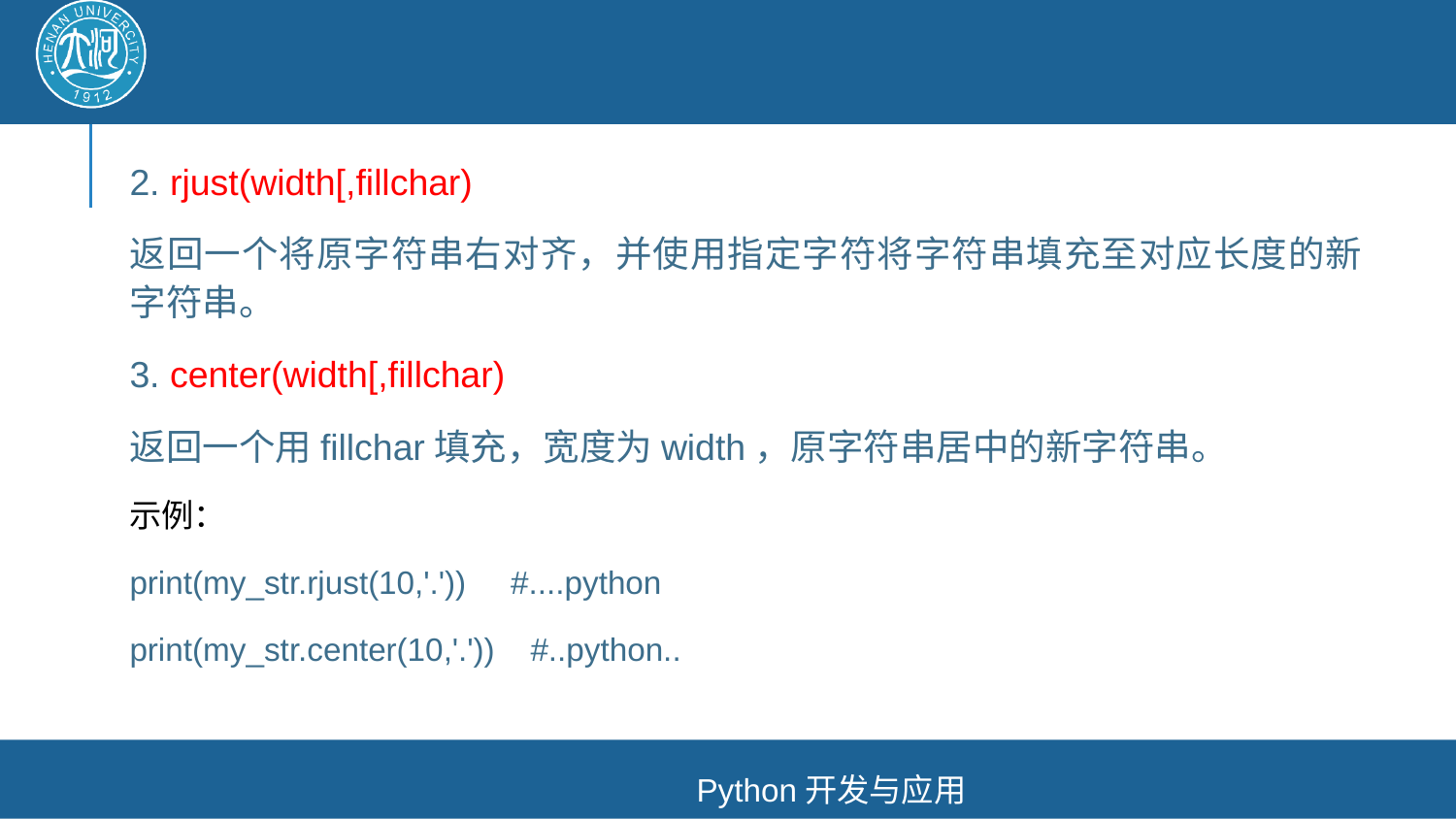

#
2. rjust(width[,fillchar)
返回一个将原字符串右对齐，并使用指定字符将字符串填充至对应长度的新字符串。
3. center(width[,fillchar)
返回一个用fillchar填充，宽度为width，原字符串居中的新字符串。
示例：
print(my_str.rjust(10,'.'))     #....python
print(my_str.center(10,'.'))    #..python..

Python开发与应用
24